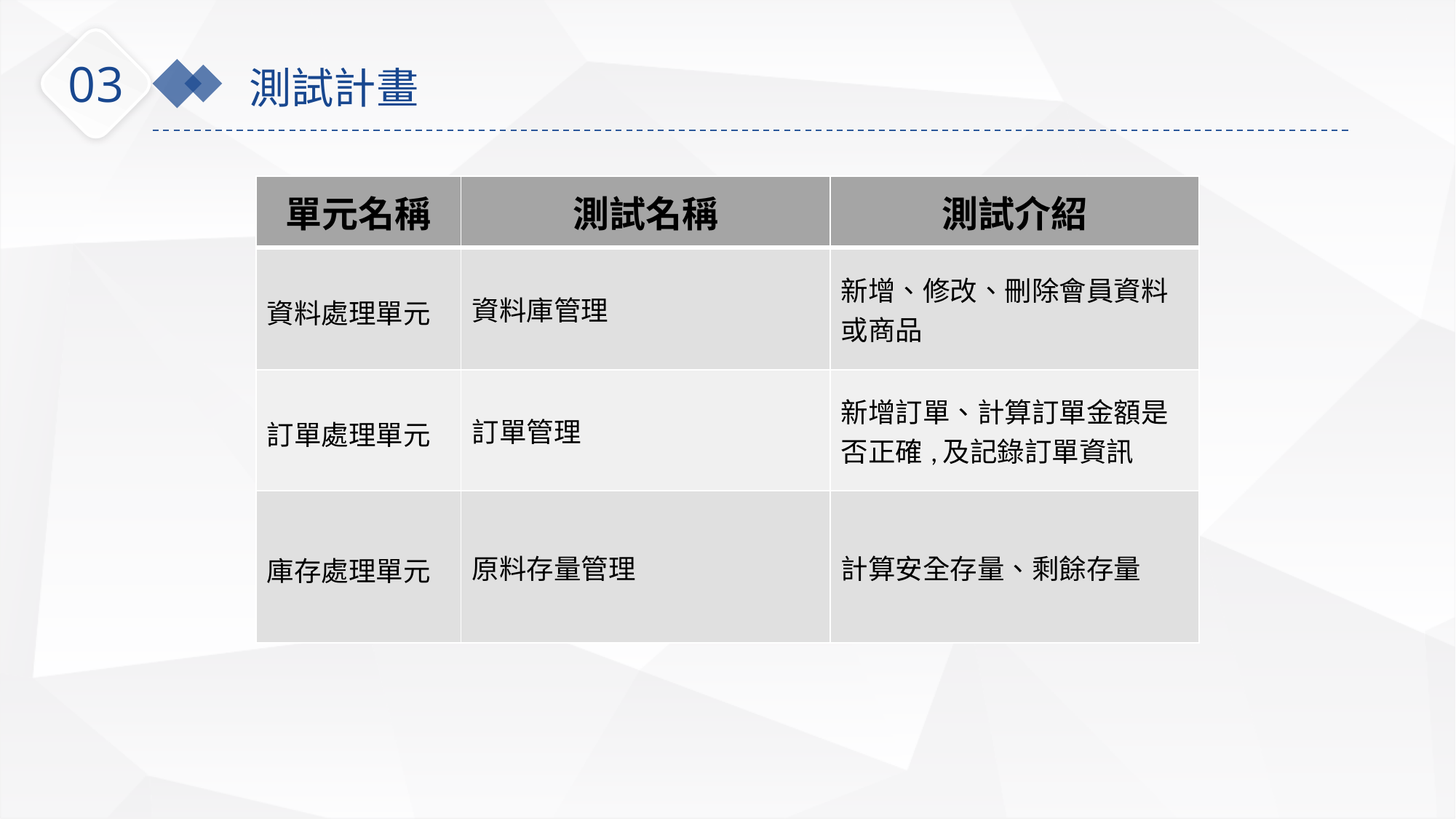

03
測試計畫

| 單元名稱 | 測試名稱 | 測試介紹 |
| --- | --- | --- |
| 資料處理單元 | 資料庫管理 | 新增、修改、刪除會員資料或商品 |
| 訂單處理單元 | 訂單管理 | 新增訂單、計算訂單金額是否正確,及記錄訂單資訊 |
| 庫存處理單元 | 原料存量管理 | 計算安全存量、剩餘存量 |